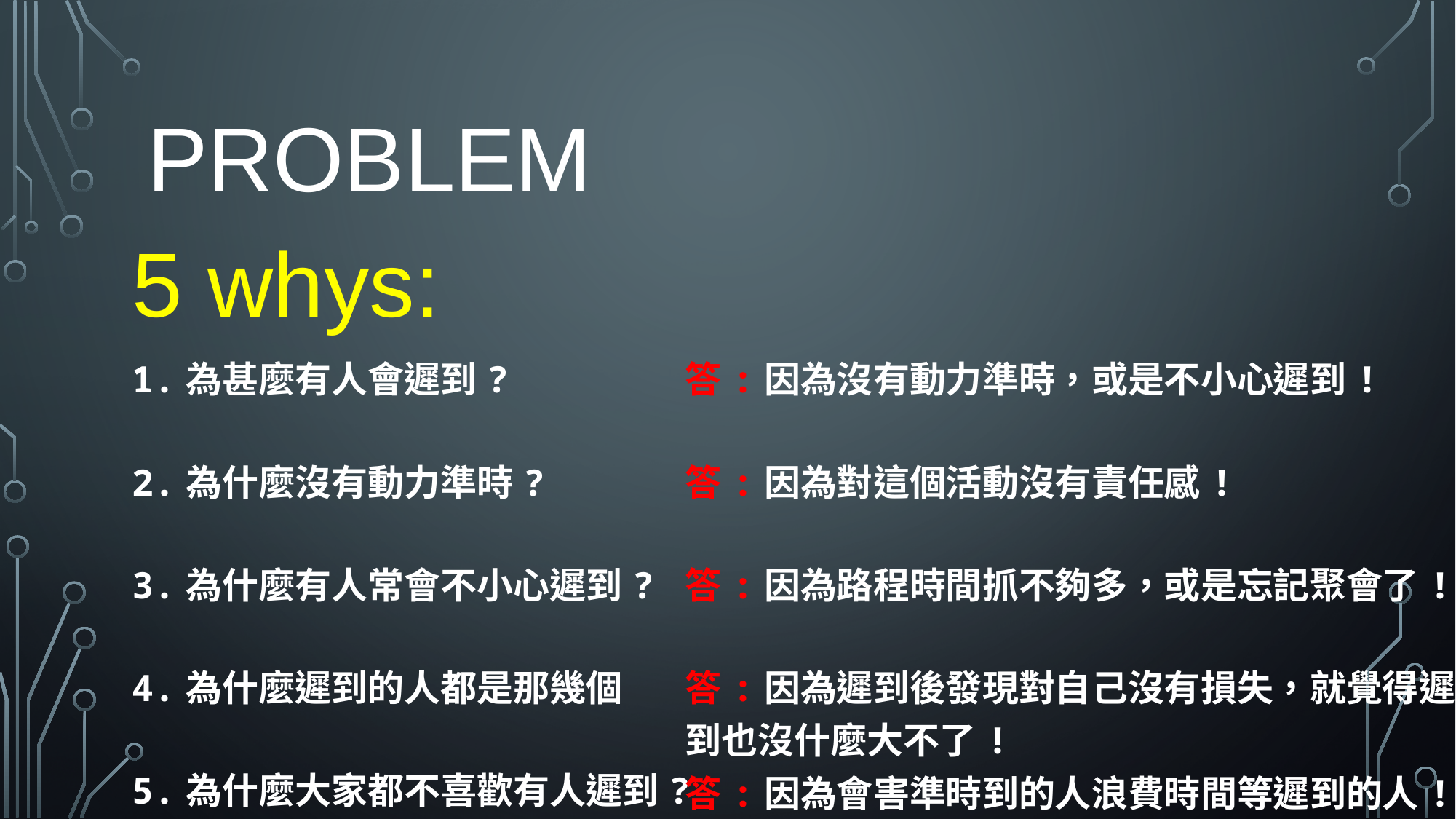

# Problem
5 whys:

| 1.為甚麼有人會遲到? 2.為什麼沒有動力準時? 3.為什麼有人常會不小心遲到? 4.為什麼遲到的人都是那幾個 5.為什麼大家都不喜歡有人遲到? | 答:因為沒有動力準時，或是不小心遲到! 答:因為對這個活動沒有責任感! 答:因為路程時間抓不夠多，或是忘記聚會了! 答:因為遲到後發現對自己沒有損失，就覺得遲到也沒什麼大不了! 答:因為會害準時到的人浪費時間等遲到的人! |
| --- | --- |